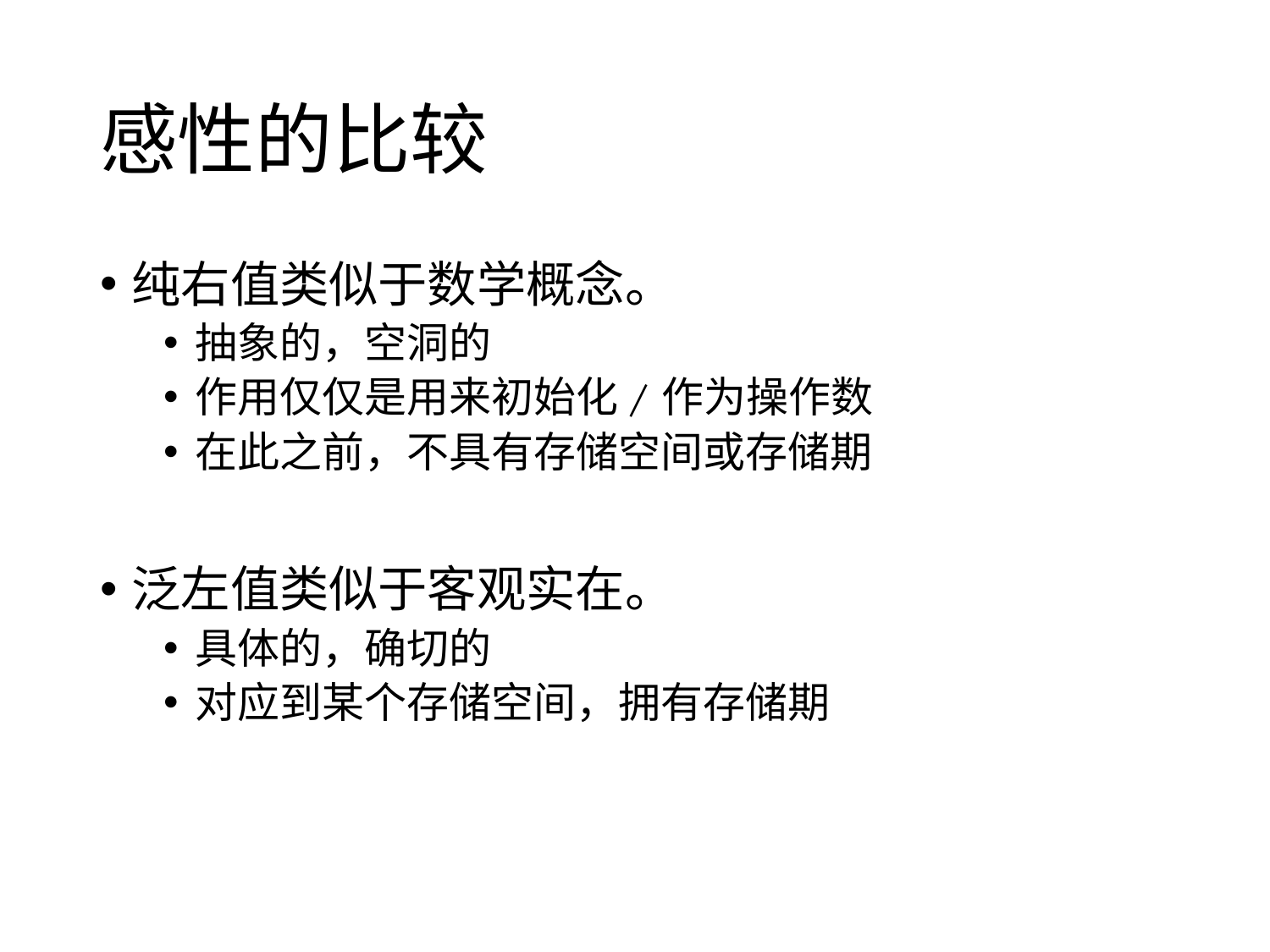

# 感性的比较
纯右值类似于数学概念。
抽象的，空洞的
作用仅仅是用来初始化/作为操作数
在此之前，不具有存储空间或存储期

泛左值类似于客观实在。
具体的，确切的
对应到某个存储空间，拥有存储期